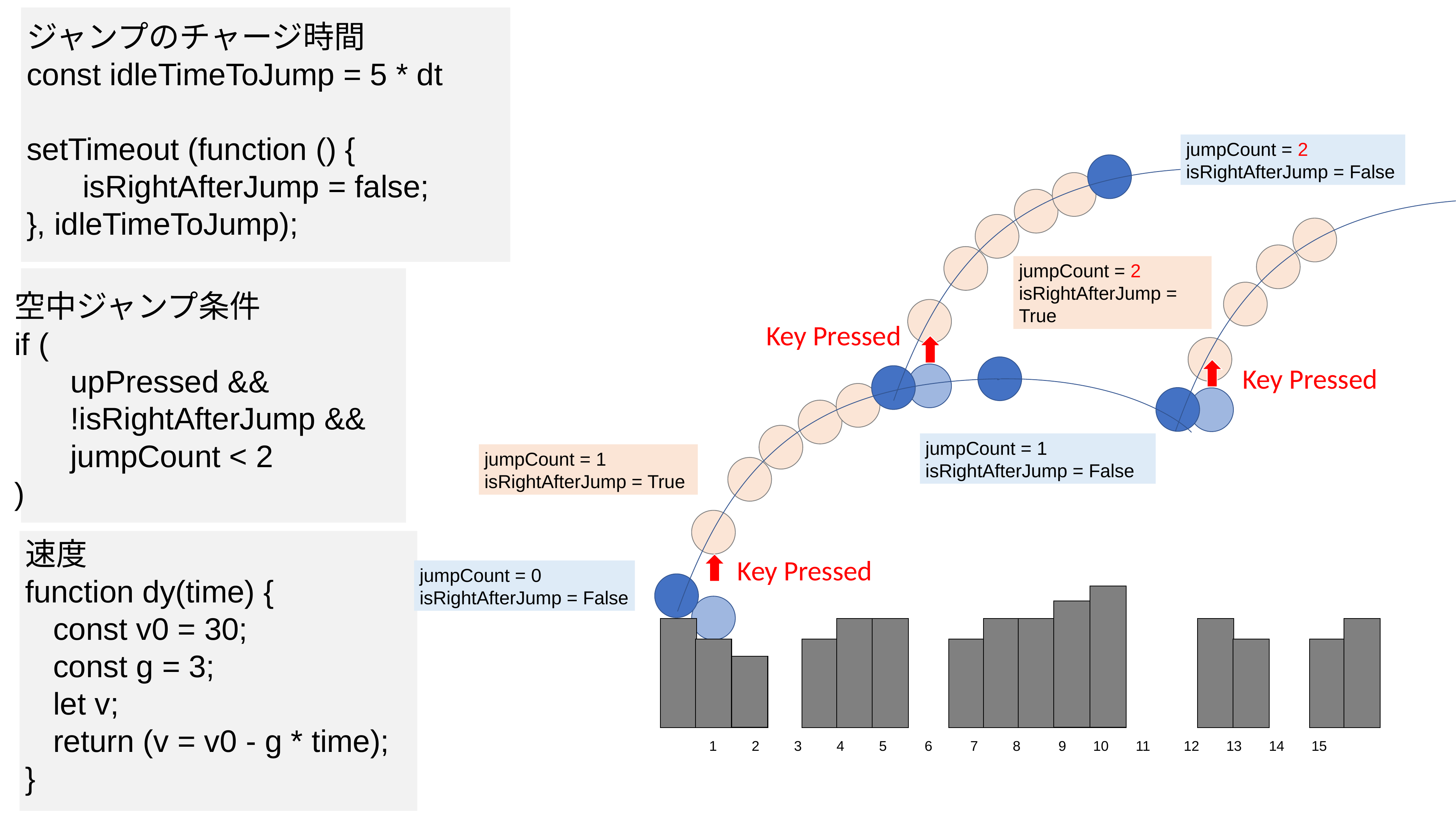

ジャンプのチャージ時間
const idleTimeToJump = 5 * dt

setTimeout (function () {
	isRightAfterJump = false;
}, idleTimeToJump);

jumpCount = 2
isRightAfterJump = False

jumpCount = 2
isRightAfterJump = True

空中ジャンプ条件
if (
	upPressed &&
	!isRightAfterJump &&
	jumpCount < 2
)

Key Pressed

Key Pressed

jumpCount = 1
isRightAfterJump = False
jumpCount = 1
isRightAfterJump = True

速度
function dy(time) {
const v0 = 30;
const g = 3;
let v;
return (v = v0 - g * time);
}
Key Pressed

jumpCount = 0
isRightAfterJump = False

1　　2　　3　　4　　5　　 6　　 7　　8　　 9　  10　  11　    12　  13　  14　  15